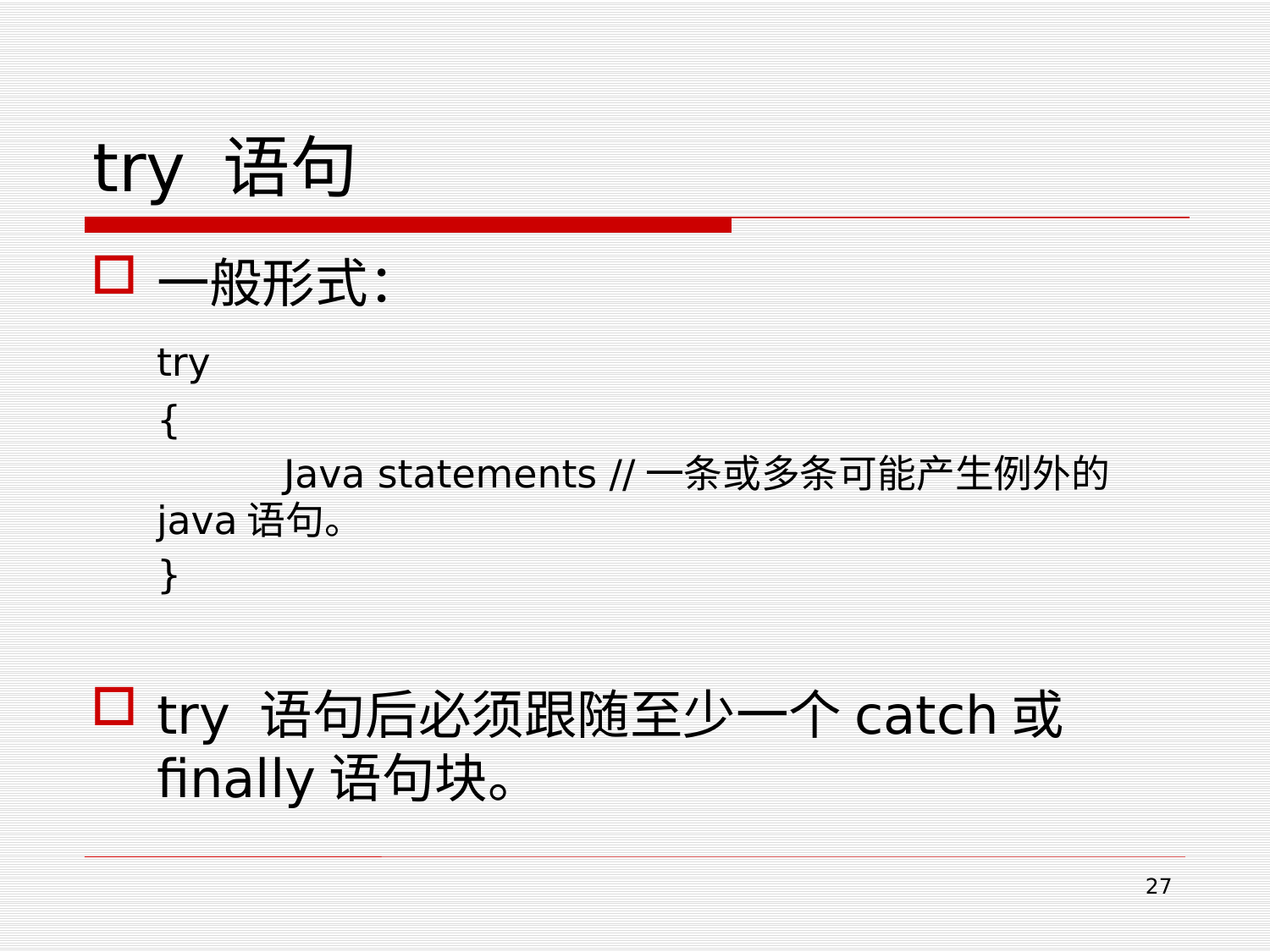

# try 语句
一般形式：
	try
	{
   	 	Java statements //一条或多条可能产生例外的java语句。
	}

try 语句后必须跟随至少一个catch或finally语句块。

27